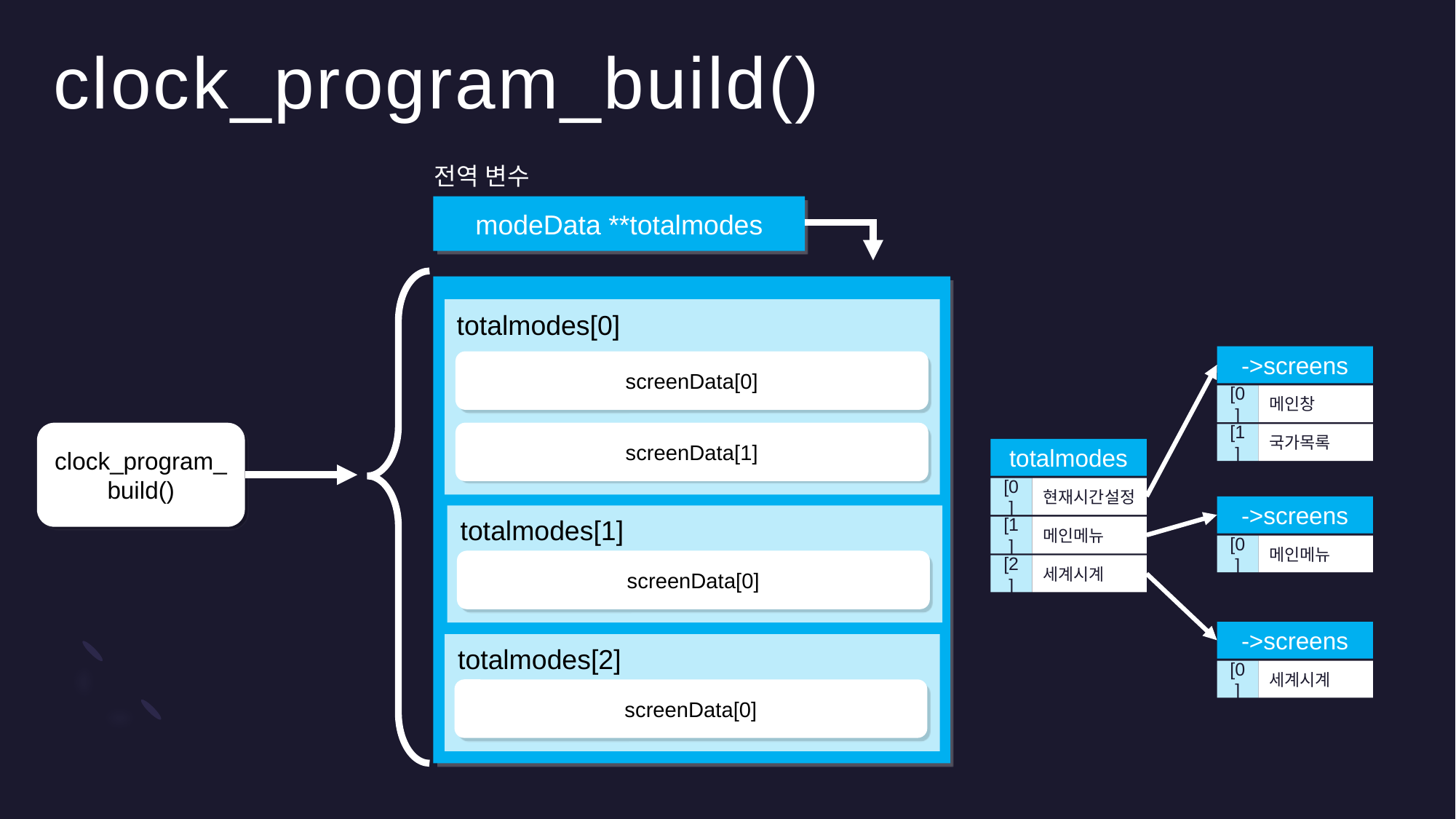

clock_program_build()
전역 변수
modeData **totalmodes

totalmodes[0]
screenData[0]
screenData[1]

totalmodes[1]
screenData[0]

totalmodes[2]
screenData[0]
->screens
[0]
메인창
clock_program_build()
[1]
국가목록
totalmodes
[0]
현재시간설정
->screens
[1]
메인메뉴
[0]
메인메뉴
[2]
세계시계
->screens
[0]
세계시계